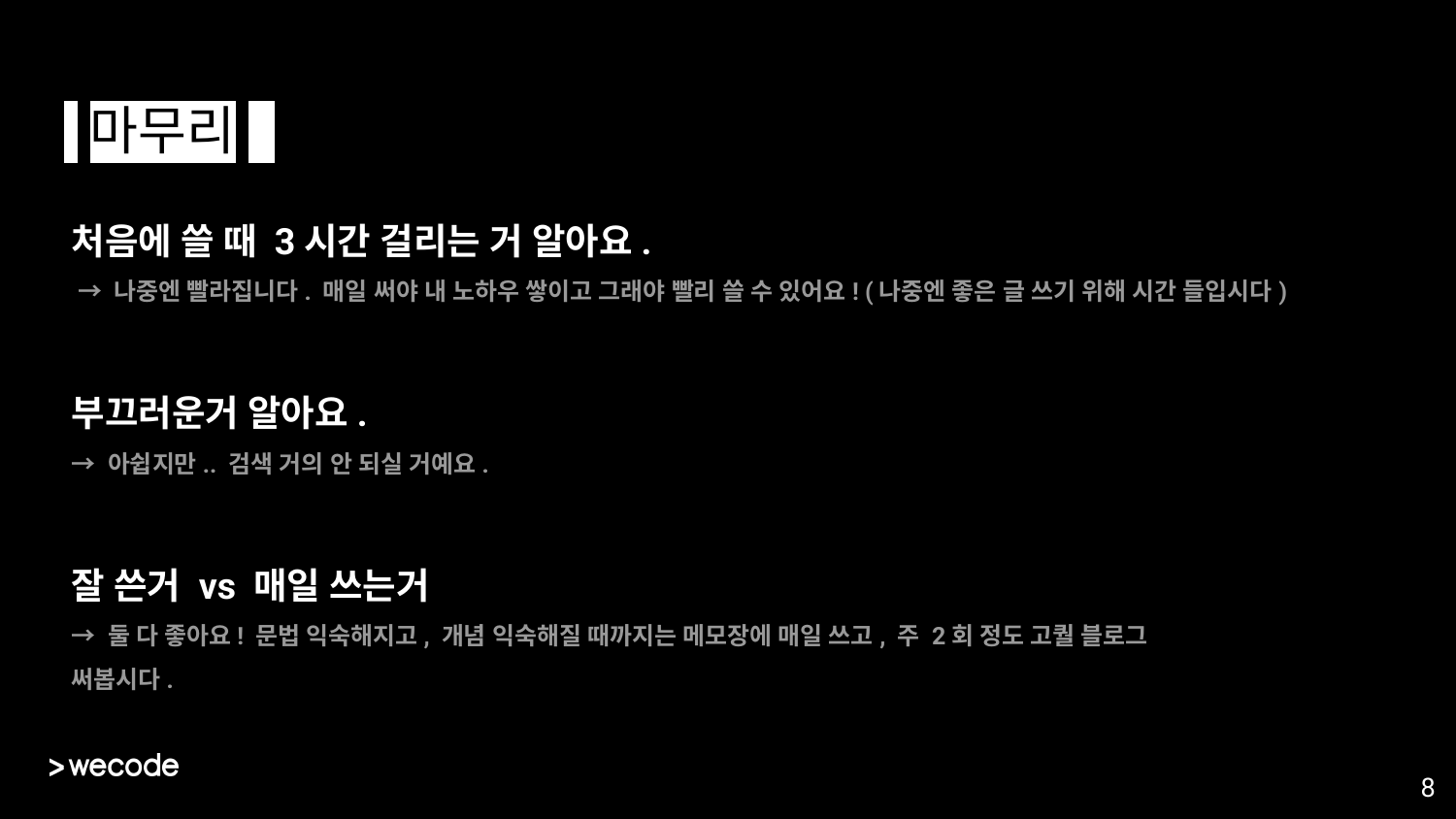

마무리.
처음에 쓸 때 3시간 걸리는 거 알아요.
 → 나중엔 빨라집니다. 매일 써야 내 노하우 쌓이고 그래야 빨리 쓸 수 있어요! (나중엔 좋은 글 쓰기 위해 시간 들입시다)
부끄러운거 알아요.
→ 아쉽지만.. 검색 거의 안 되실 거예요.
잘 쓴거 vs 매일 쓰는거
→ 둘 다 좋아요! 문법 익숙해지고, 개념 익숙해질 때까지는 메모장에 매일 쓰고, 주 2회 정도 고퀄 블로그 써봅시다.
8